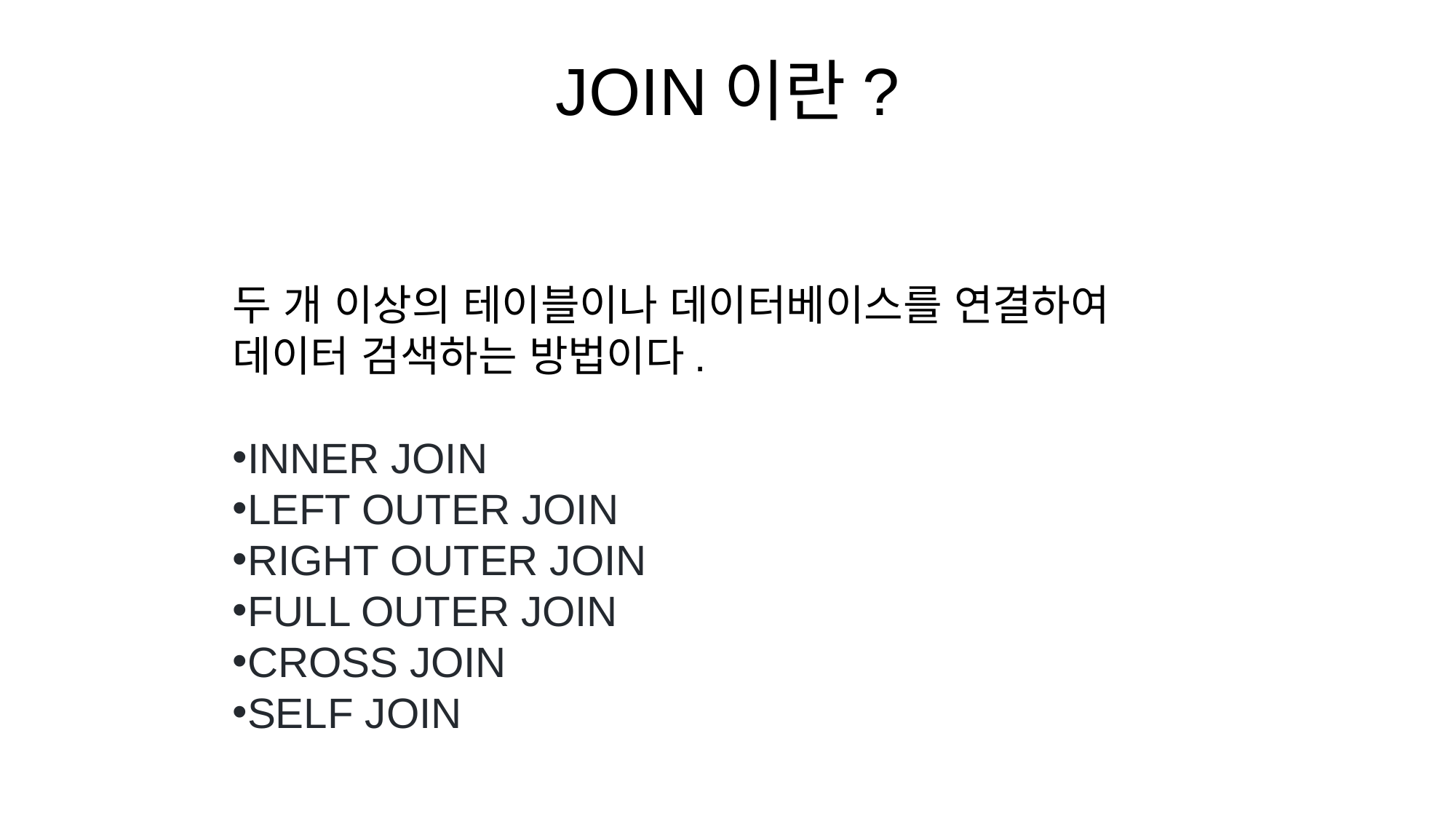

# JOIN이란?
두 개 이상의 테이블이나 데이터베이스를 연결하여 데이터 검색하는 방법이다.

INNER JOIN
LEFT OUTER JOIN
RIGHT OUTER JOIN
FULL OUTER JOIN
CROSS JOIN
SELF JOIN